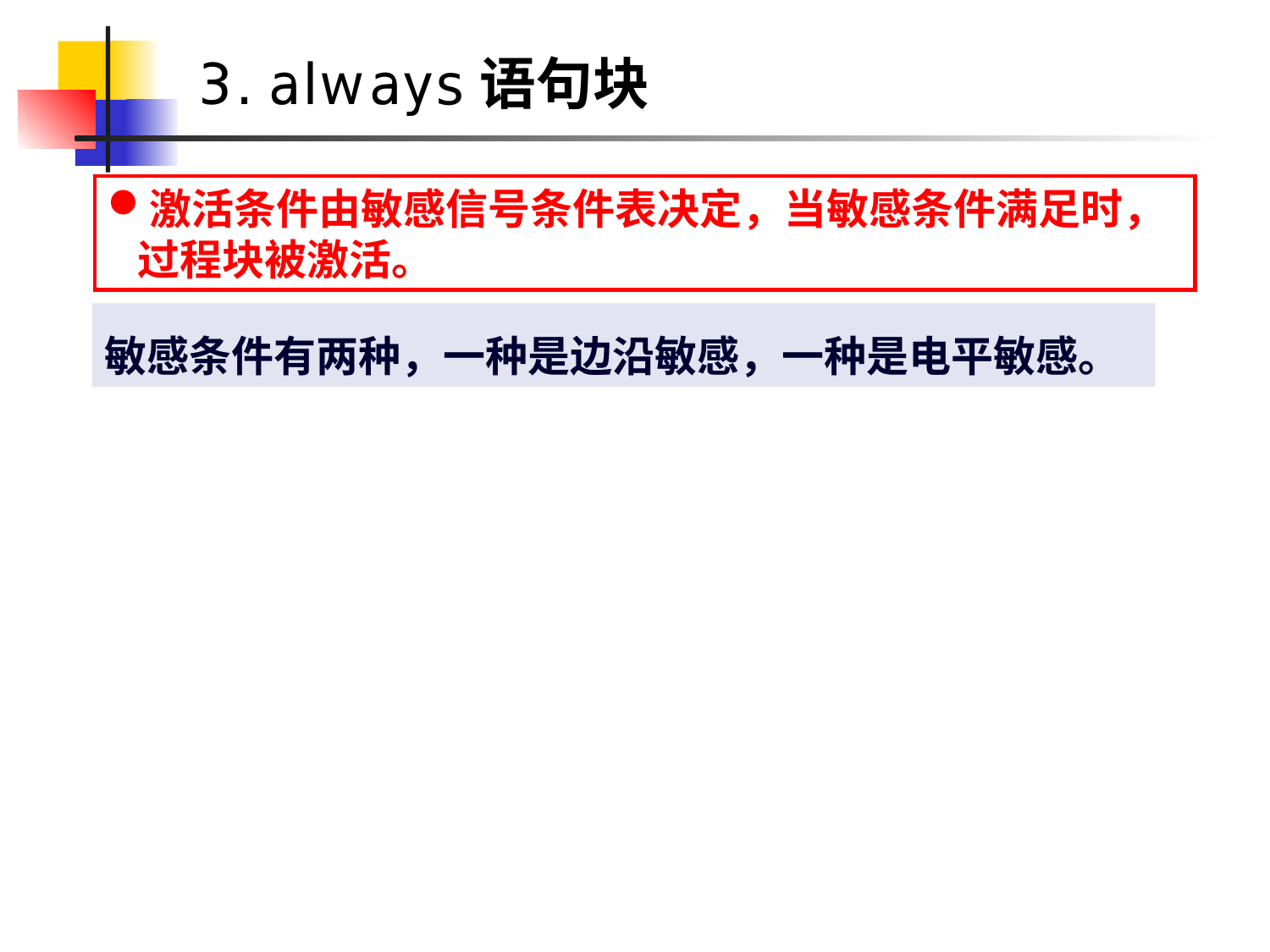

# 3. always语句块
激活条件由敏感信号条件表决定，当敏感条件满足时，过程块被激活。
敏感条件有两种，一种是边沿敏感，一种是电平敏感。